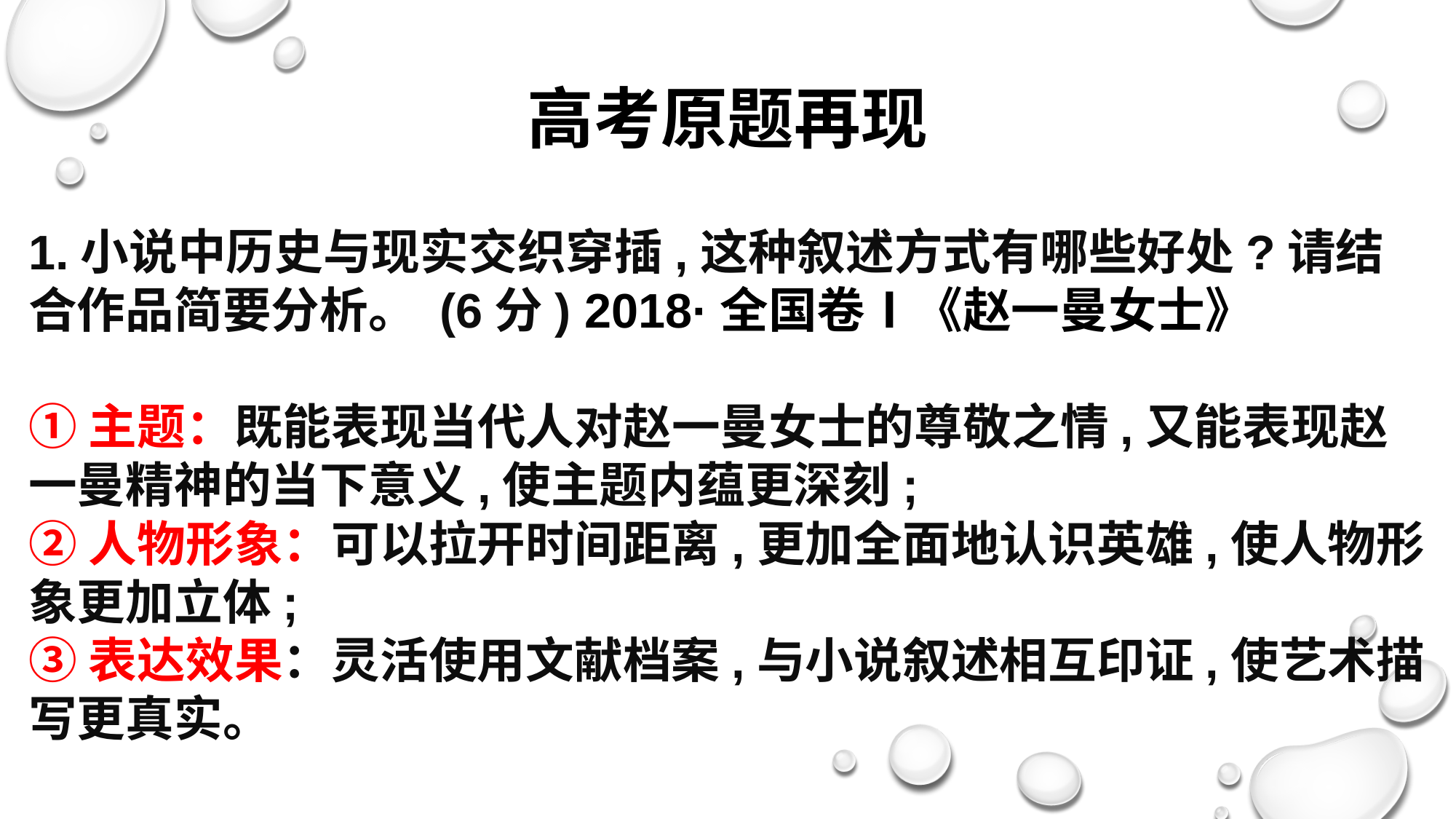

# 高考原题再现
1.小说中历史与现实交织穿插,这种叙述方式有哪些好处?请结合作品简要分析。 (6分) 2018·全国卷Ⅰ《赵一曼女士》

①主题：既能表现当代人对赵一曼女士的尊敬之情,又能表现赵一曼精神的当下意义,使主题内蕴更深刻;
②人物形象：可以拉开时间距离,更加全面地认识英雄,使人物形象更加立体;
③表达效果：灵活使用文献档案,与小说叙述相互印证,使艺术描写更真实。